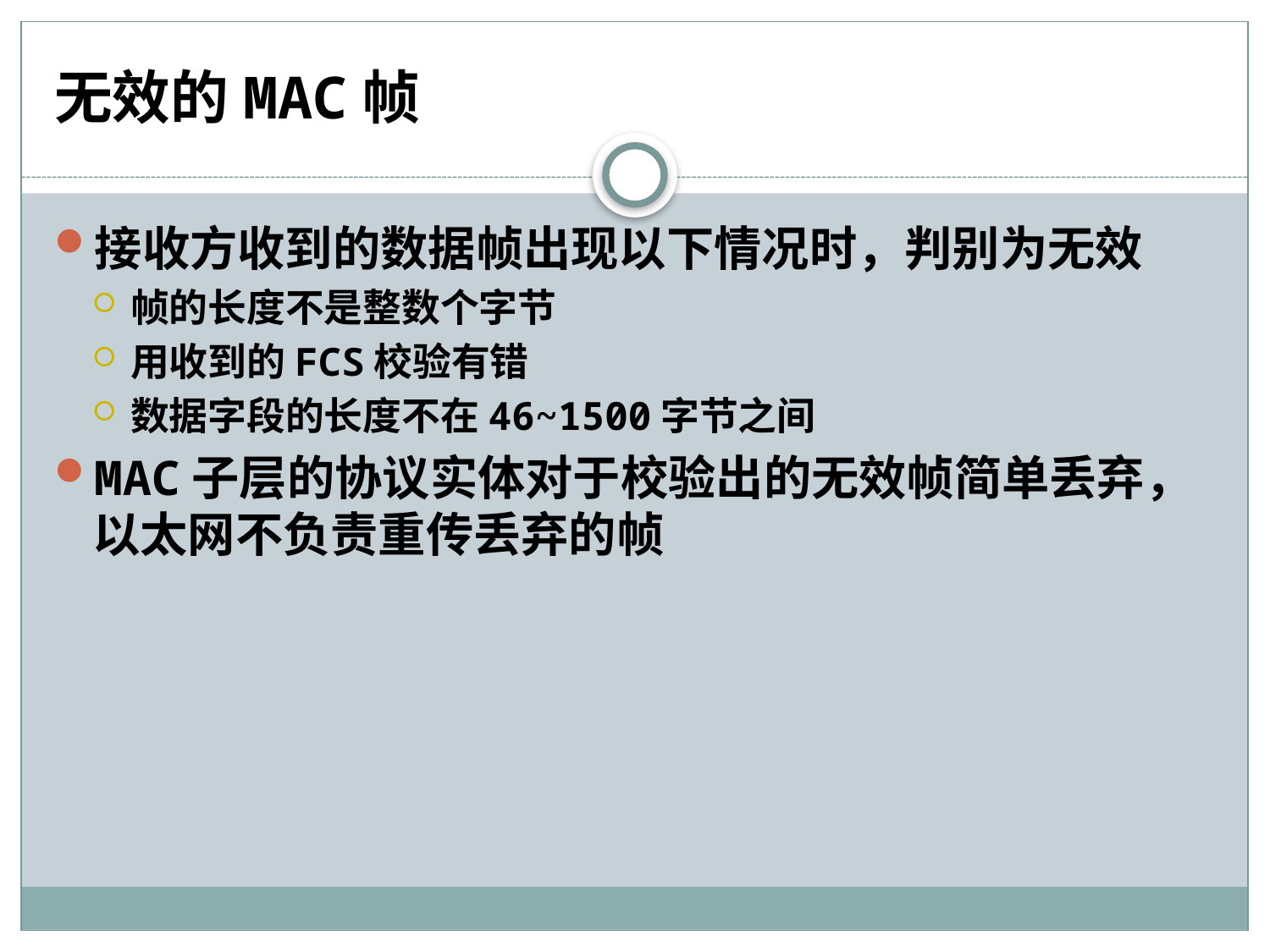

# 无效的MAC帧
接收方收到的数据帧出现以下情况时，判别为无效
帧的长度不是整数个字节
用收到的FCS校验有错
数据字段的长度不在46~1500字节之间
MAC子层的协议实体对于校验出的无效帧简单丢弃，以太网不负责重传丢弃的帧